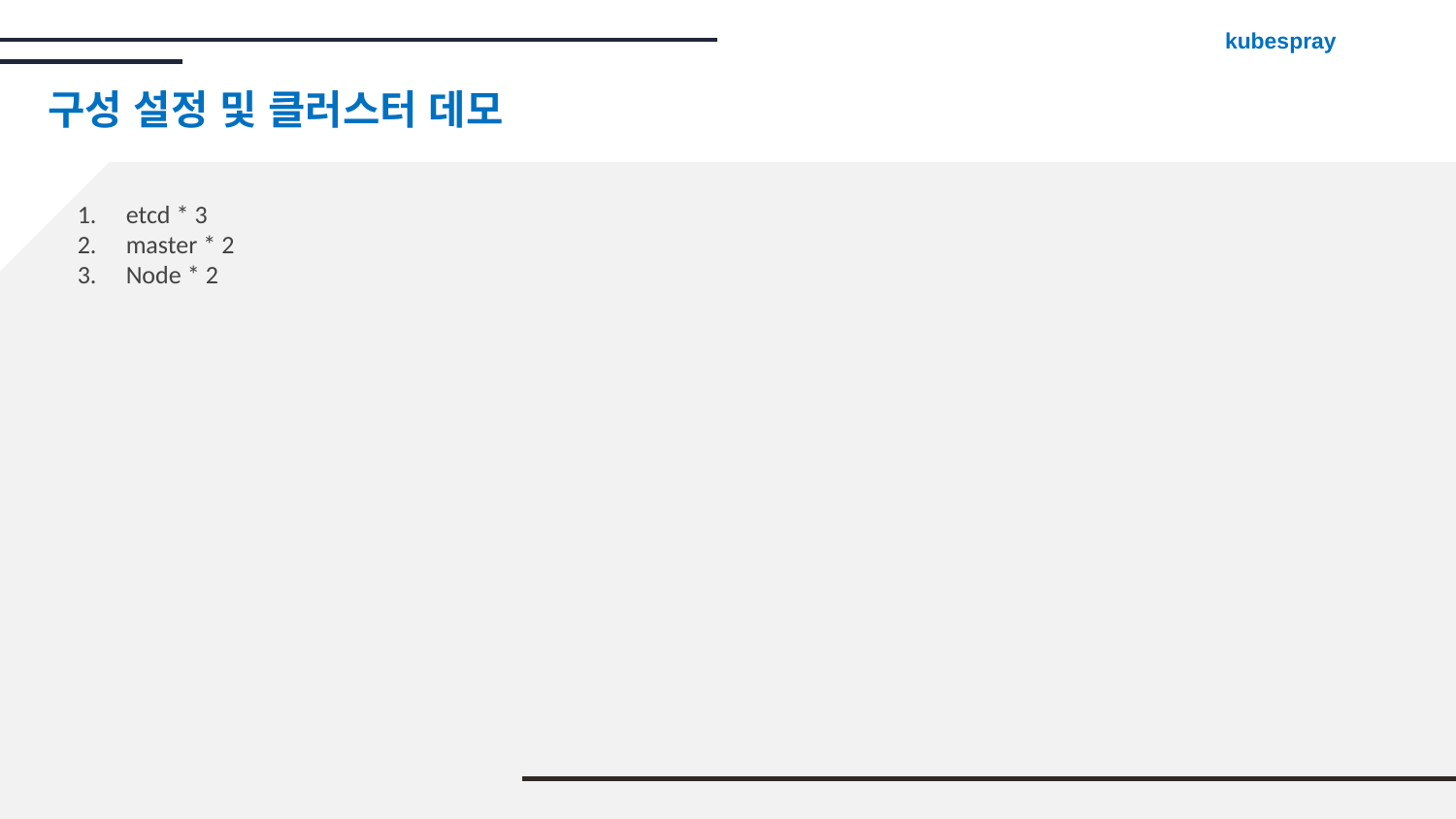

kubespray
# 구성 설정 및 클러스터 데모

etcd * 3
master * 2
Node * 2